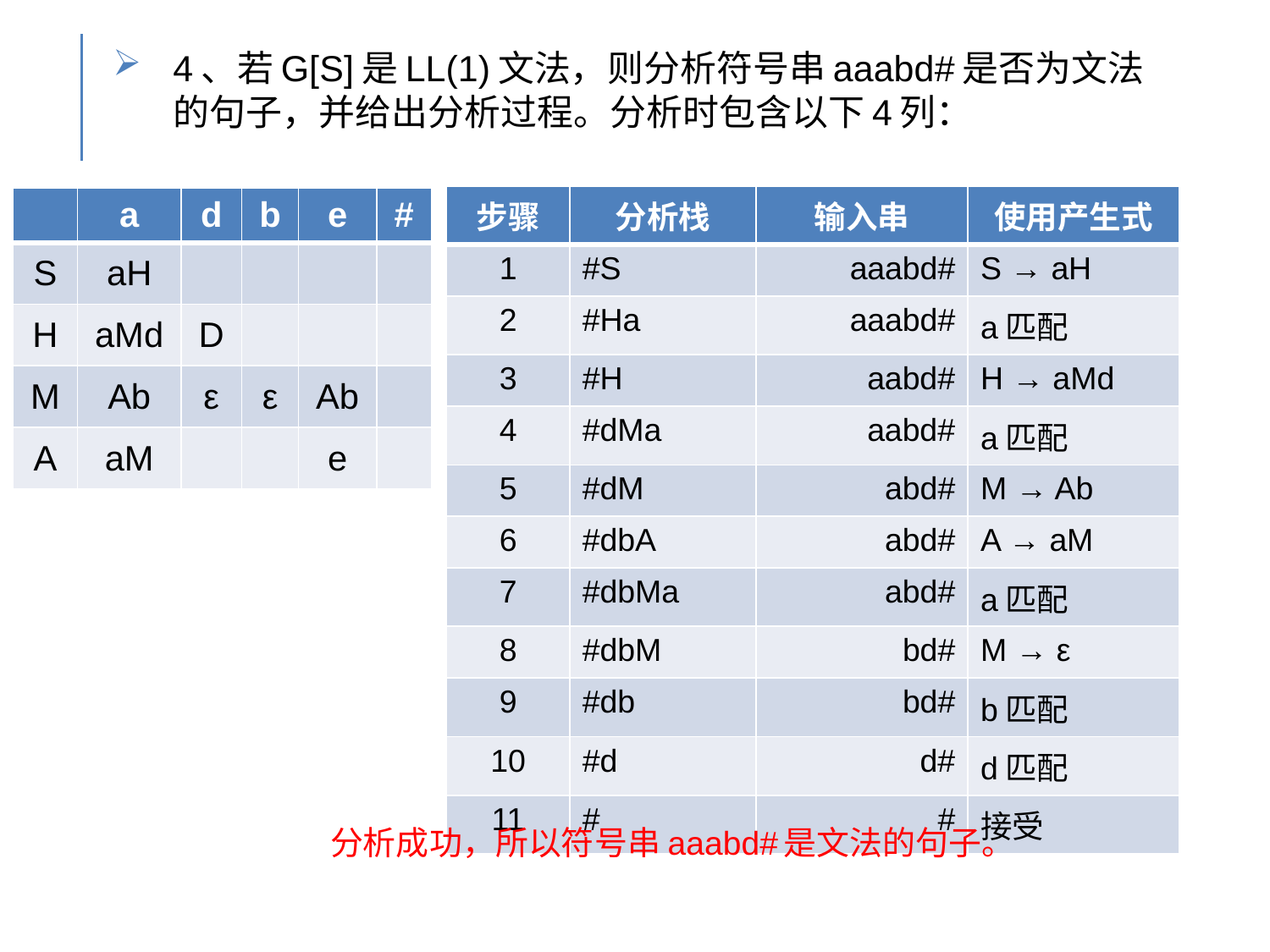

4、若G[S]是LL(1)文法，则分析符号串aaabd#是否为文法的句子，并给出分析过程。分析时包含以下4列：
| 步骤 | 分析栈 | 输入串 | 使用产生式 |
| --- | --- | --- | --- |
| 1 | #S | aaabd# | S → aH |
| 2 | #Ha | aaabd# | a匹配 |
| 3 | #H | aabd# | H → aMd |
| 4 | #dMa | aabd# | a匹配 |
| 5 | #dM | abd# | M → Ab |
| 6 | #dbA | abd# | A → aM |
| 7 | #dbMa | abd# | a匹配 |
| 8 | #dbM | bd# | M → ε |
| 9 | #db | bd# | b匹配 |
| 10 | #d | d# | d匹配 |
| 11 | # | # | 接受 |
|  | a | d | b | e | # |
| --- | --- | --- | --- | --- | --- |
| S | aH |  |  |  |  |
| H | aMd | D |  |  |  |
| M | Ab | ε | ε | Ab |  |
| A | aM |  |  | e |  |
分析成功，所以符号串aaabd#是文法的句子。
17